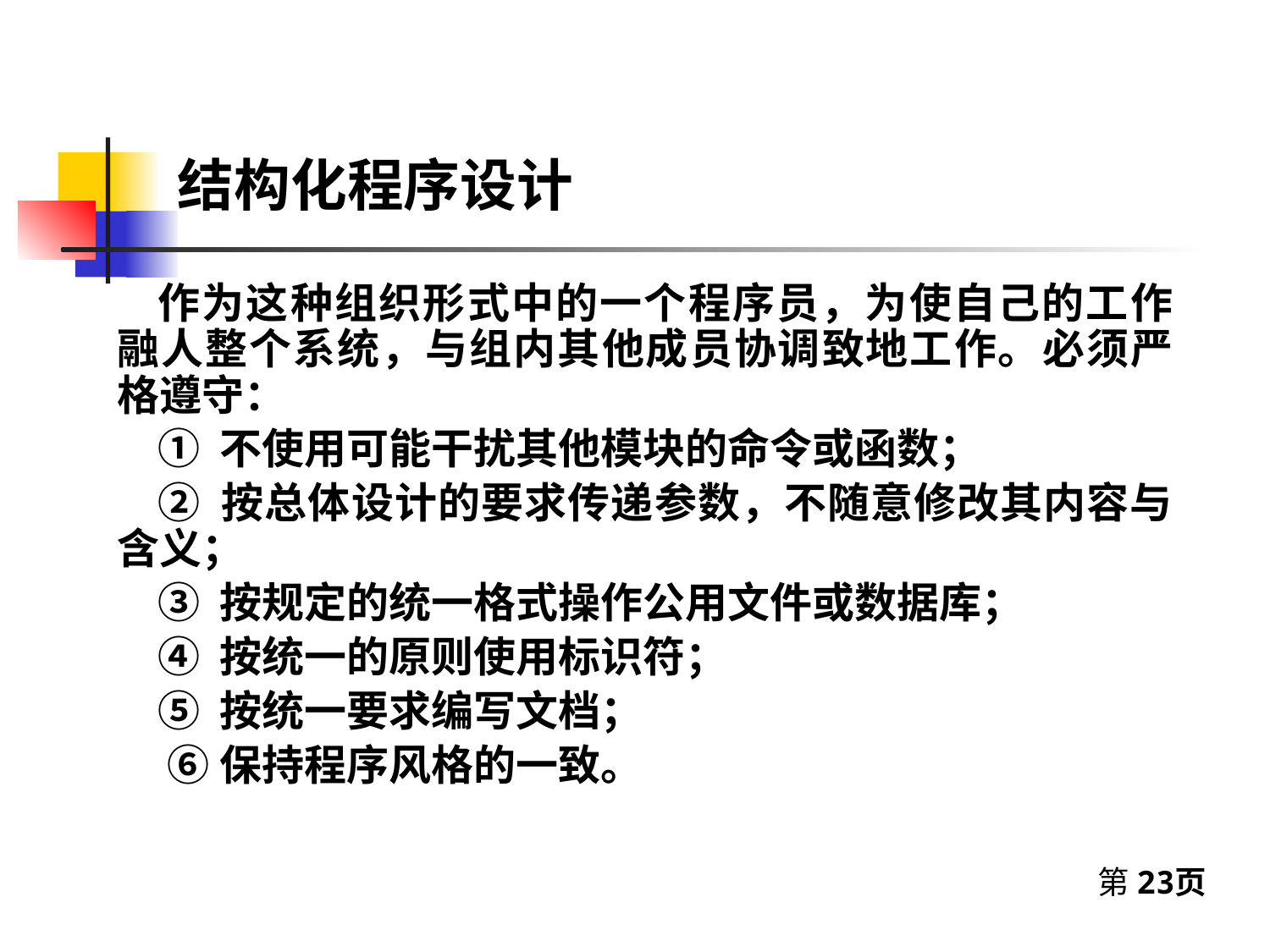

# 结构化程序设计
作为这种组织形式中的一个程序员，为使自己的工作融人整个系统，与组内其他成员协调致地工作。必须严格遵守：
① 不使用可能干扰其他模块的命令或函数；
② 按总体设计的要求传递参数，不随意修改其内容与含义；
③ 按规定的统一格式操作公用文件或数据库；
④ 按统一的原则使用标识符；
⑤ 按统一要求编写文档；
 ⑥保持程序风格的一致。